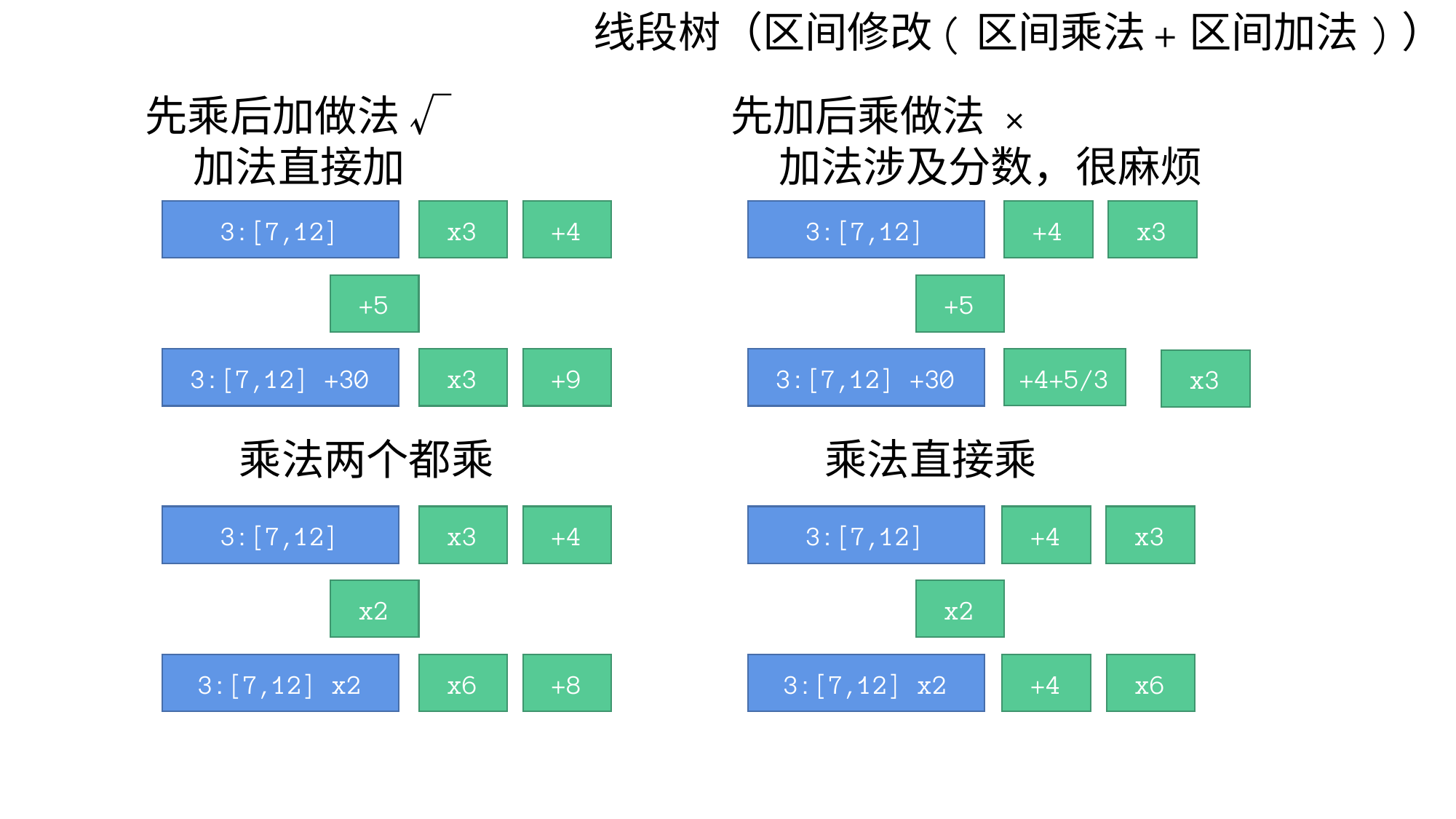

线段树（区间修改(区间乘法+区间加法)）
先乘后加做法 √
    加法直接加

先加后乘做法 ×
    加法涉及分数，很麻烦
3:[7,12]
x3
+4
3:[7,12]
+4
x3
+5
+5
+4+5/3
3:[7,12] +30
x3
+9
3:[7,12] +30
x3
乘法两个都乘
乘法直接乘
3:[7,12]
x3
+4
3:[7,12]
+4
x3
x2
x2
3:[7,12] x2
x6
+8
3:[7,12] x2
+4
x6